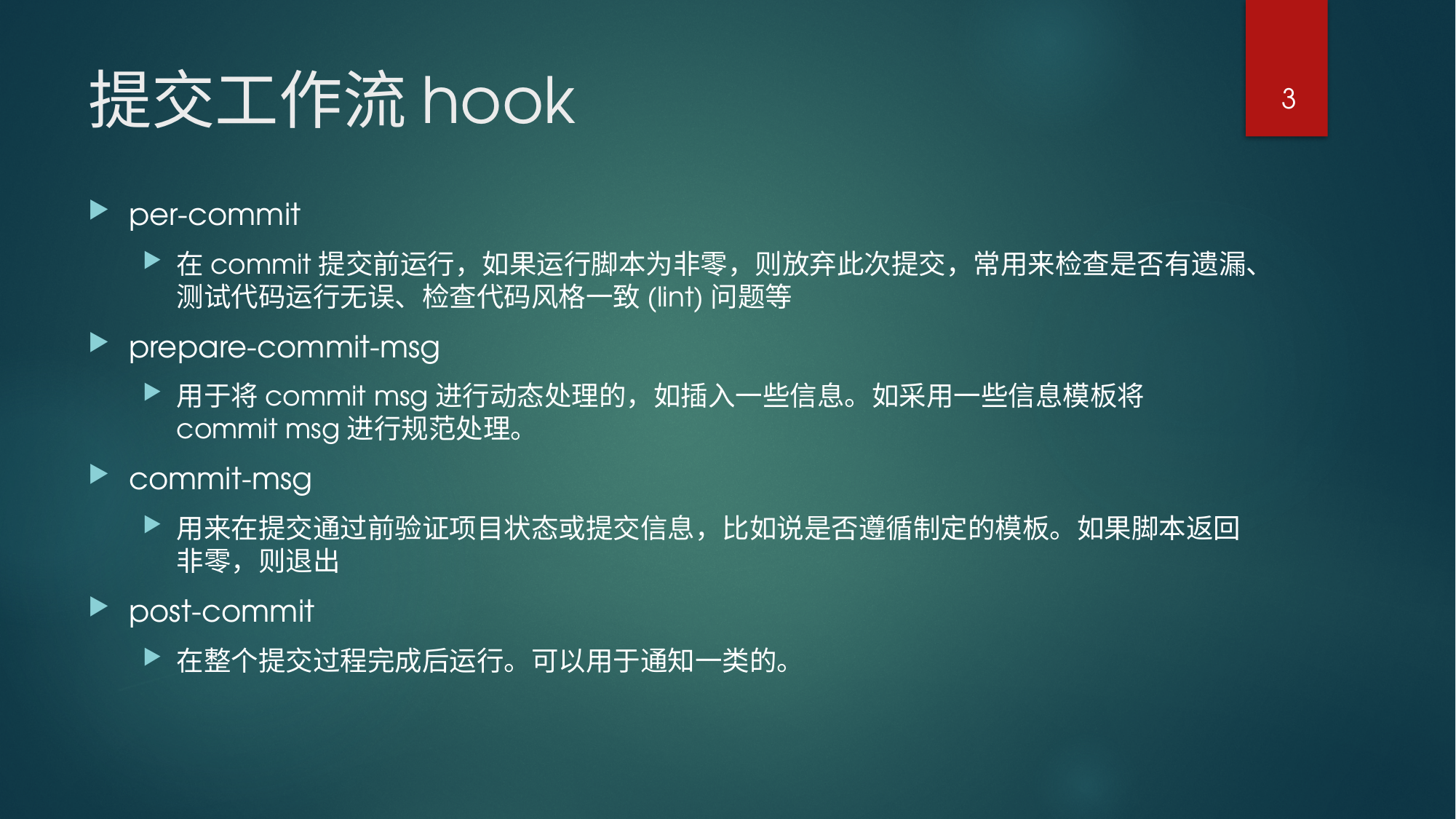

# 提交工作流hook
3

per-commit
在commit提交前运行，如果运行脚本为非零，则放弃此次提交，常用来检查是否有遗漏、测试代码运行无误、检查代码风格一致(lint)问题等
prepare-commit-msg
用于将commit msg进行动态处理的，如插入一些信息。如采用一些信息模板将commit msg进行规范处理。
commit-msg
用来在提交通过前验证项目状态或提交信息，比如说是否遵循制定的模板。如果脚本返回非零，则退出
post-commit
在整个提交过程完成后运行。可以用于通知一类的。